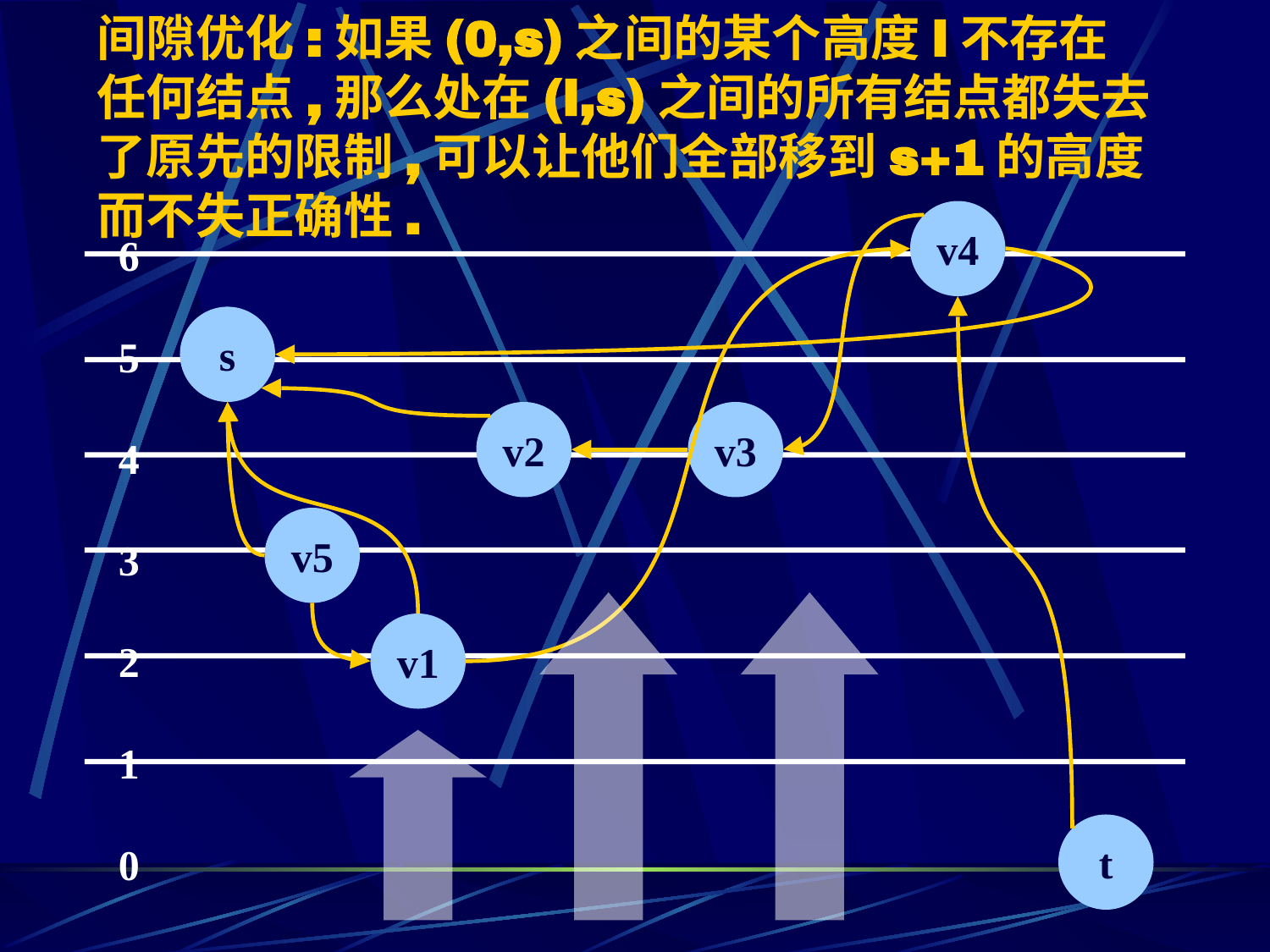

# 间隙优化:如果(0,s)之间的某个高度l不存在任何结点,那么处在(l,s)之间的所有结点都失去了原先的限制,可以让他们全部移到s+1的高度而不失正确性.
v4
6

5

4

3

2

1

0

s

v2
v3

v5

v1

t